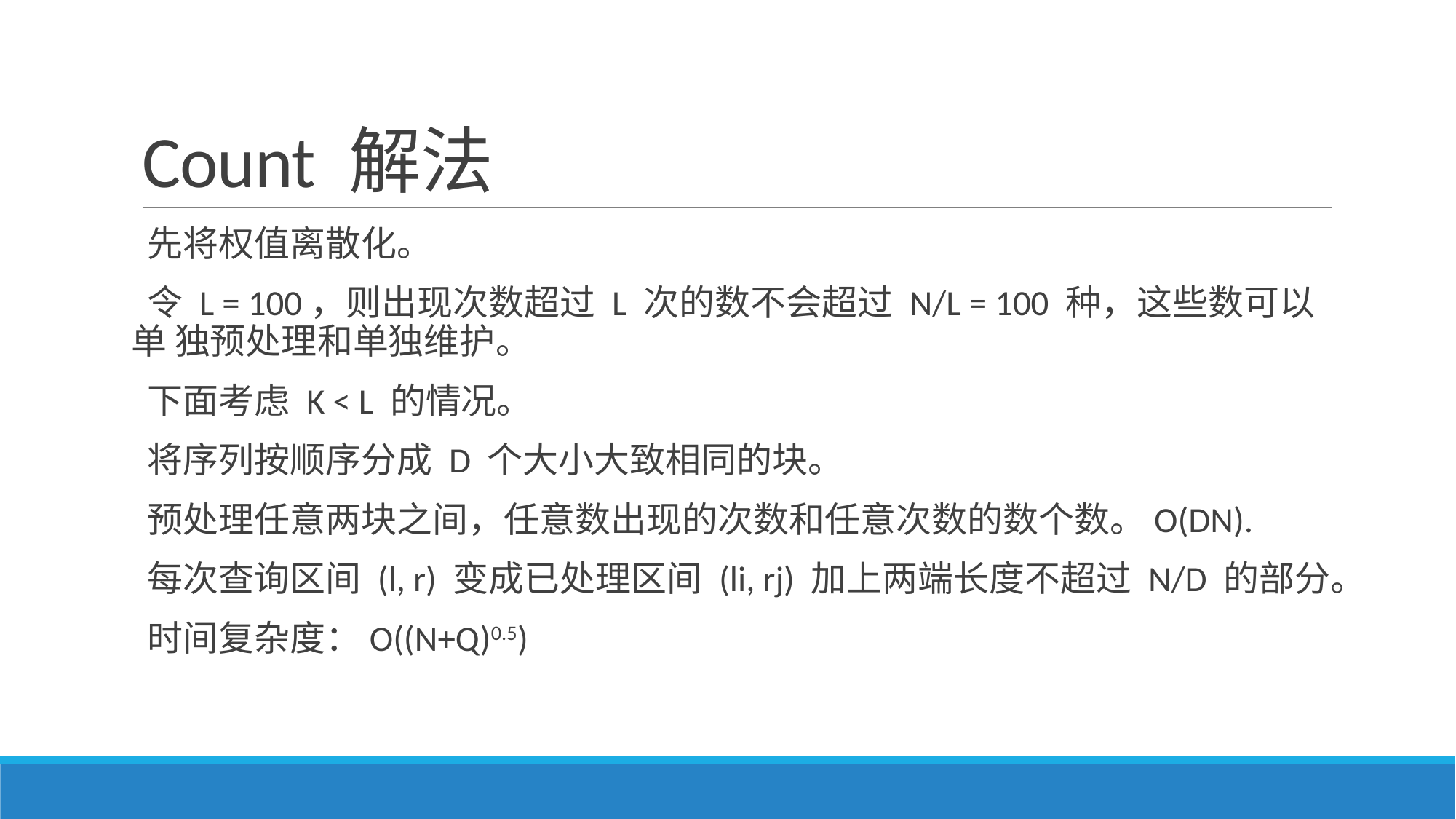

# Count 解法
 先将权值离散化。
 令 L = 100，则出现次数超过 L 次的数不会超过 N/L = 100 种，这些数可以单 独预处理和单独维护。
 下面考虑 K < L 的情况。
 将序列按顺序分成 D 个大小大致相同的块。
 预处理任意两块之间，任意数出现的次数和任意次数的数个数。O(DN).
 每次查询区间 (l, r) 变成已处理区间 (li, rj) 加上两端长度不超过 N/D 的部分。
 时间复杂度：O((N+Q)0.5)